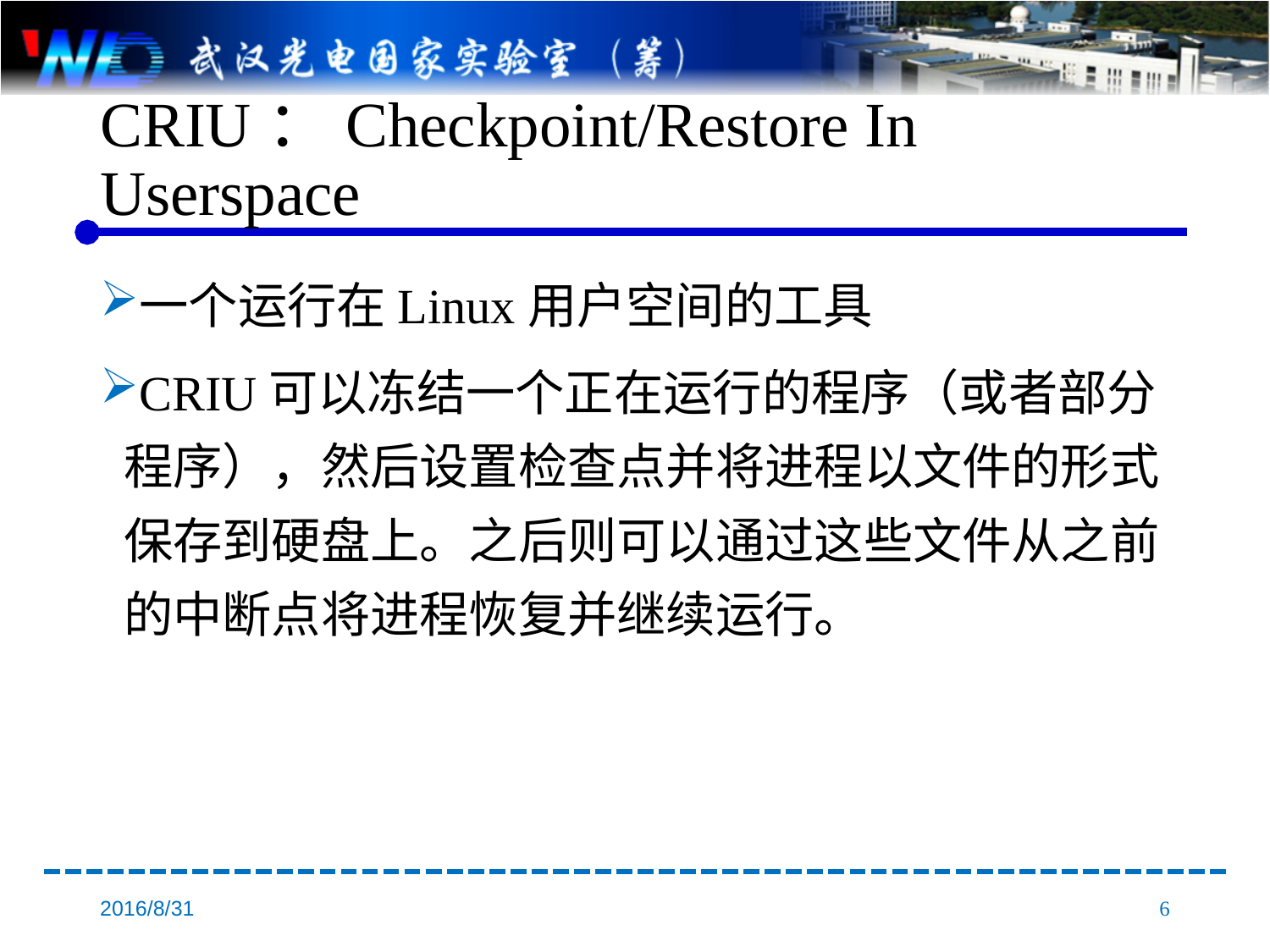

# CRIU：Checkpoint/Restore In Userspace
一个运行在Linux用户空间的工具
CRIU可以冻结一个正在运行的程序（或者部分程序），然后设置检查点并将进程以文件的形式保存到硬盘上。之后则可以通过这些文件从之前的中断点将进程恢复并继续运行。

2016/8/31
6